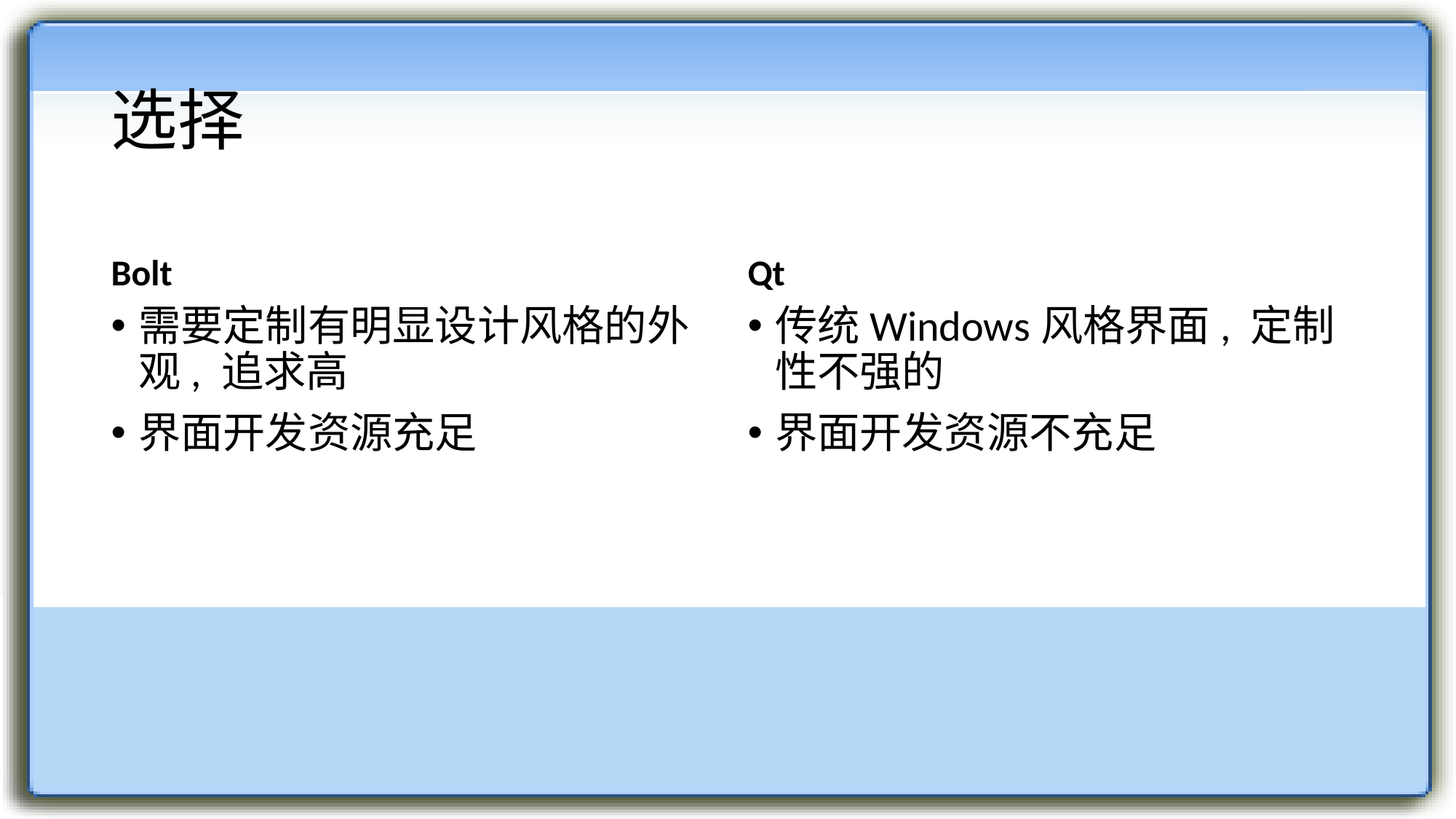

# 选择
Bolt
Qt
需要定制有明显设计风格的外观, 追求高
界面开发资源充足

传统Windows风格界面, 定制性不强的
界面开发资源不充足